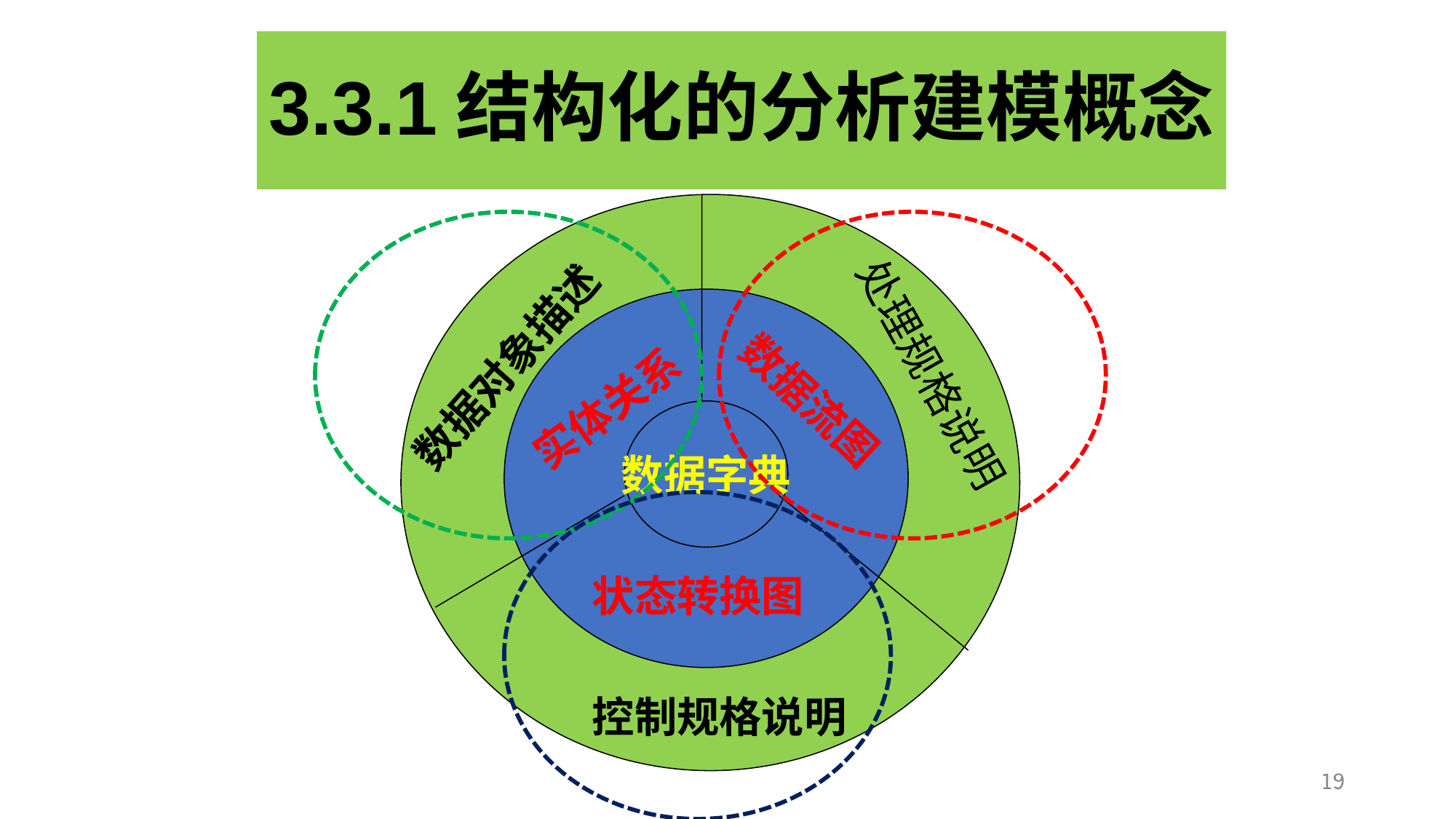

# 3.3.1结构化的分析建模概念

数据对象描述
处理规格说明
实体关系
数据流图
数据字典

状态转换图
控制规格说明
19